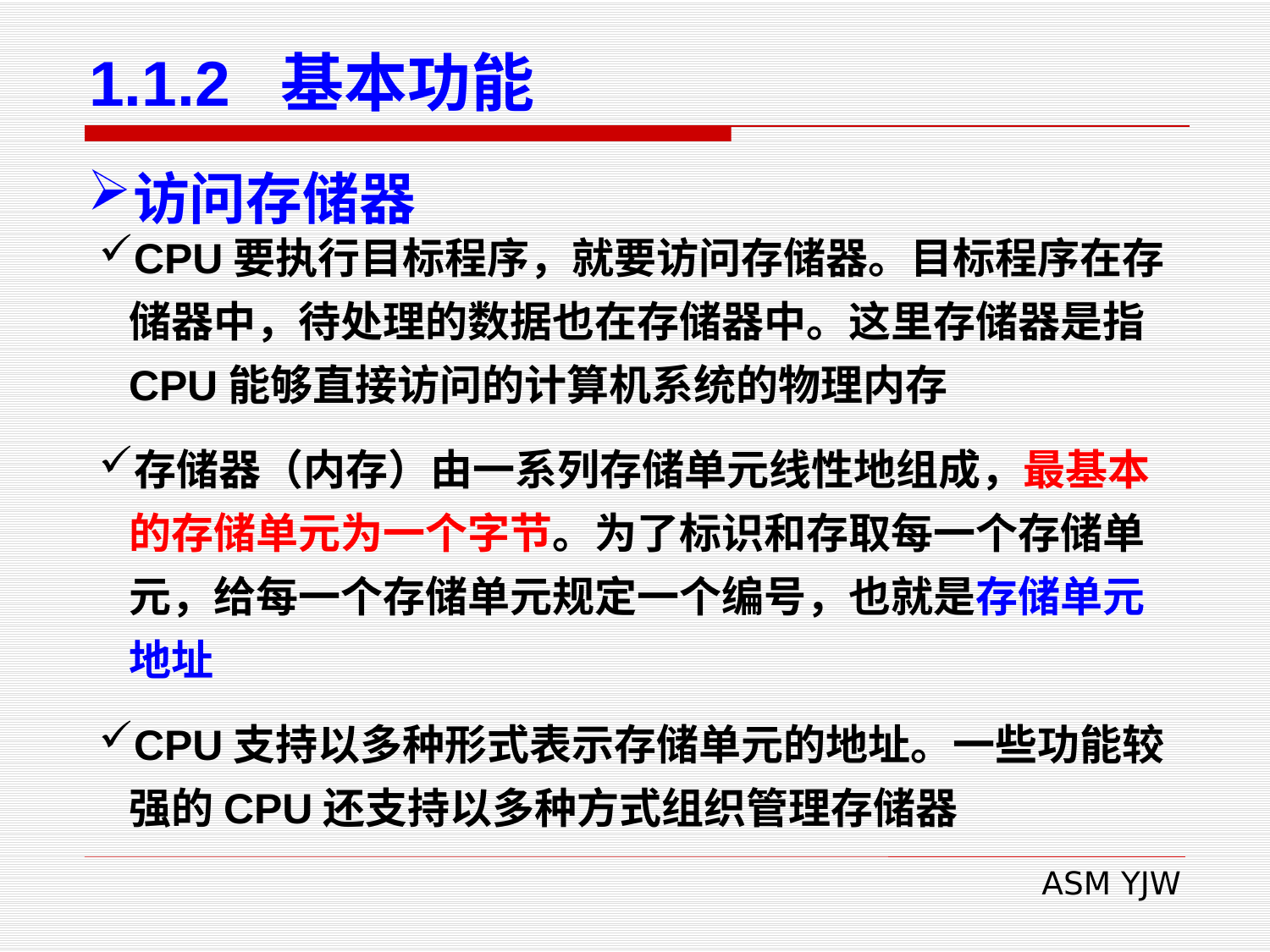

# 1.1.2  基本功能
访问存储器
CPU要执行目标程序，就要访问存储器。目标程序在存储器中，待处理的数据也在存储器中。这里存储器是指CPU能够直接访问的计算机系统的物理内存
存储器（内存）由一系列存储单元线性地组成，最基本的存储单元为一个字节。为了标识和存取每一个存储单元，给每一个存储单元规定一个编号，也就是存储单元地址
CPU支持以多种形式表示存储单元的地址。一些功能较强的CPU还支持以多种方式组织管理存储器